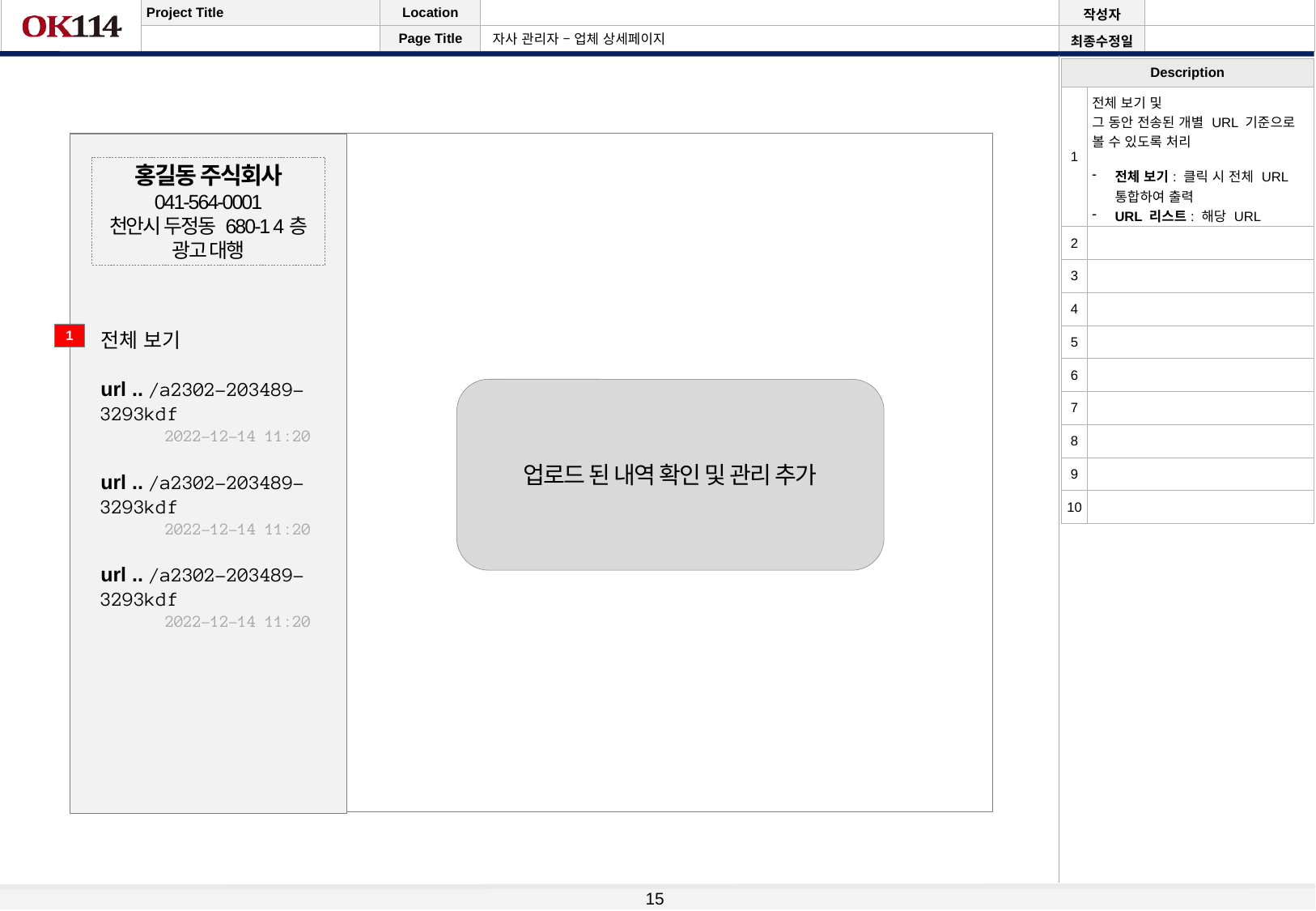

# 자사 관리자 – 업체 상세페이지
| Description |  |
| --- | --- |
| 1 | 전체 보기 및 그 동안 전송된 개별 URL 기준으로 볼 수 있도록 처리 전체 보기: 클릭 시 전체 URL 통합하여 출력 URL 리스트: 해당 URL 기준으로 출력 |
| 2 |  |
| 3 |  |
| 4 |  |
| 5 |  |
| 6 |  |
| 7 |  |
| 8 |  |
| 9 |  |
| 10 |  |

홍길동 주식회사
041-564-0001
천안시 두정동 680-1 4층
광고 대행
전체 보기

url .. /a2302-203489-3293kdf
2022-12-14 11:20

url .. /a2302-203489-3293kdf
2022-12-14 11:20

url .. /a2302-203489-3293kdf
2022-12-14 11:20

1
업로드 된 내역 확인 및 관리 추가